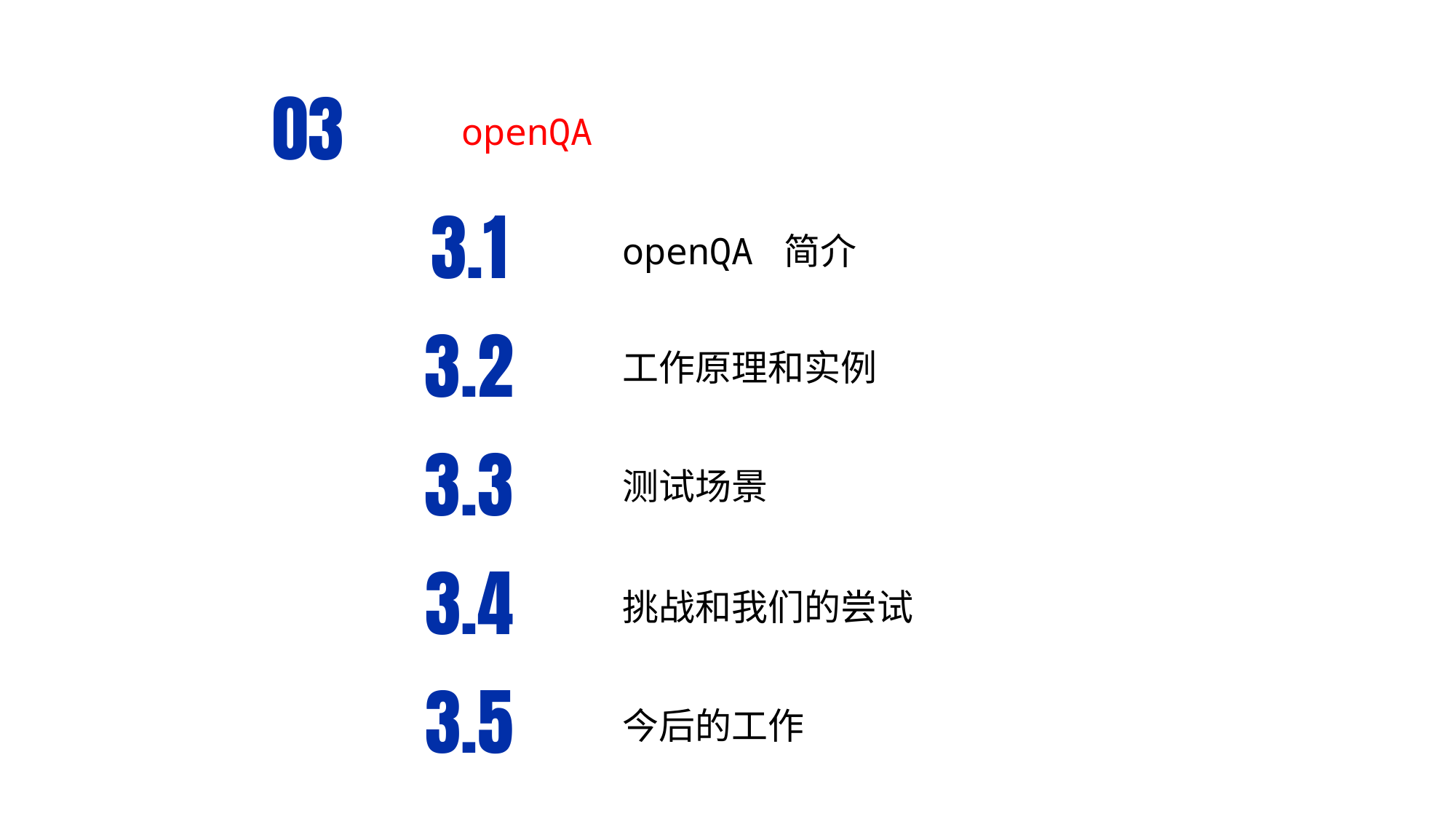

03
openQA
3.1
openQA 简介
3.2
工作原理和实例
3.3
测试场景
3.4
挑战和我们的尝试
3.5
今后的工作